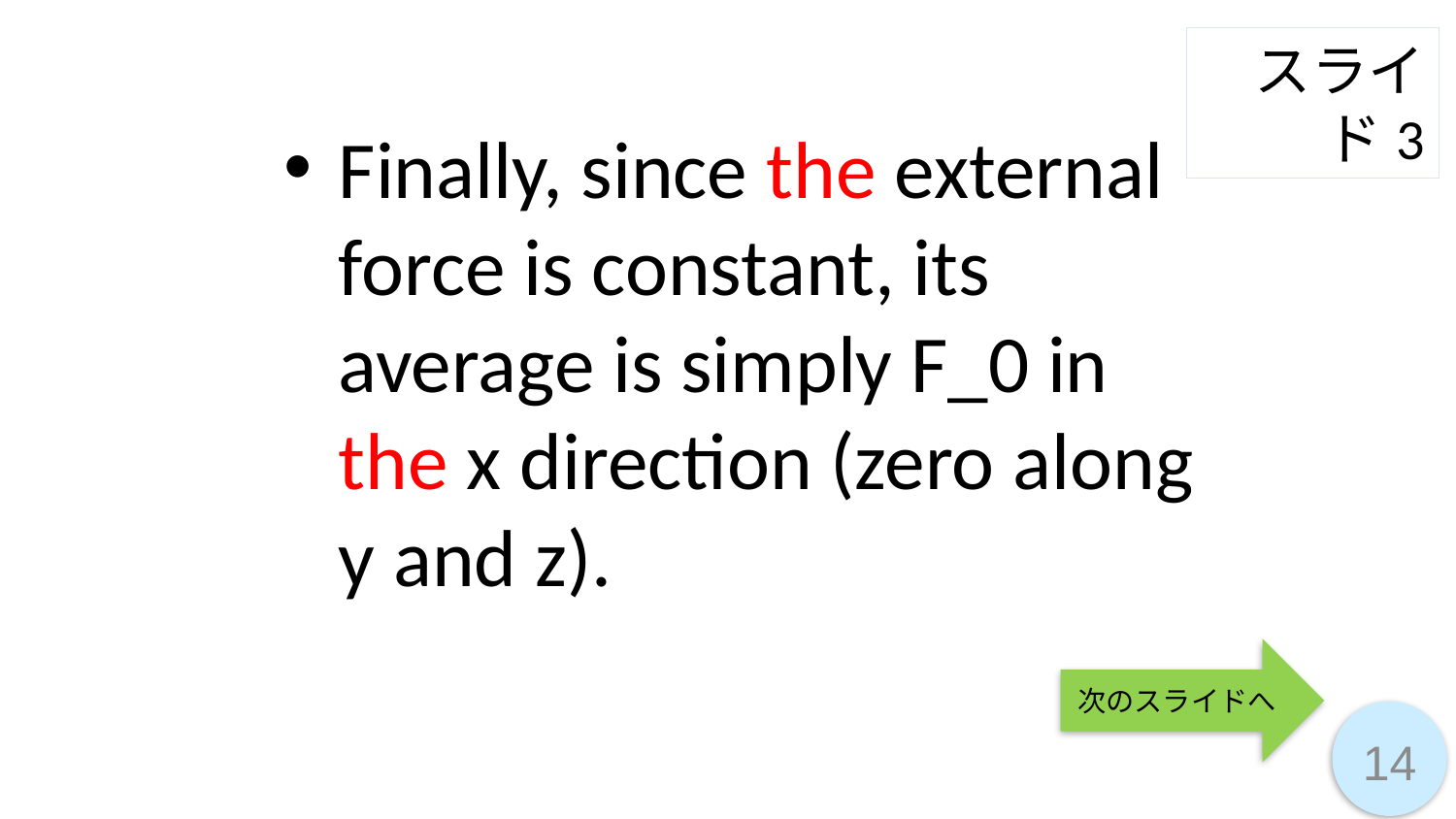

スライド3
Finally, since the external force is constant, its average is simply F_0 in the x direction (zero along y and z).
次のスライドへ
14